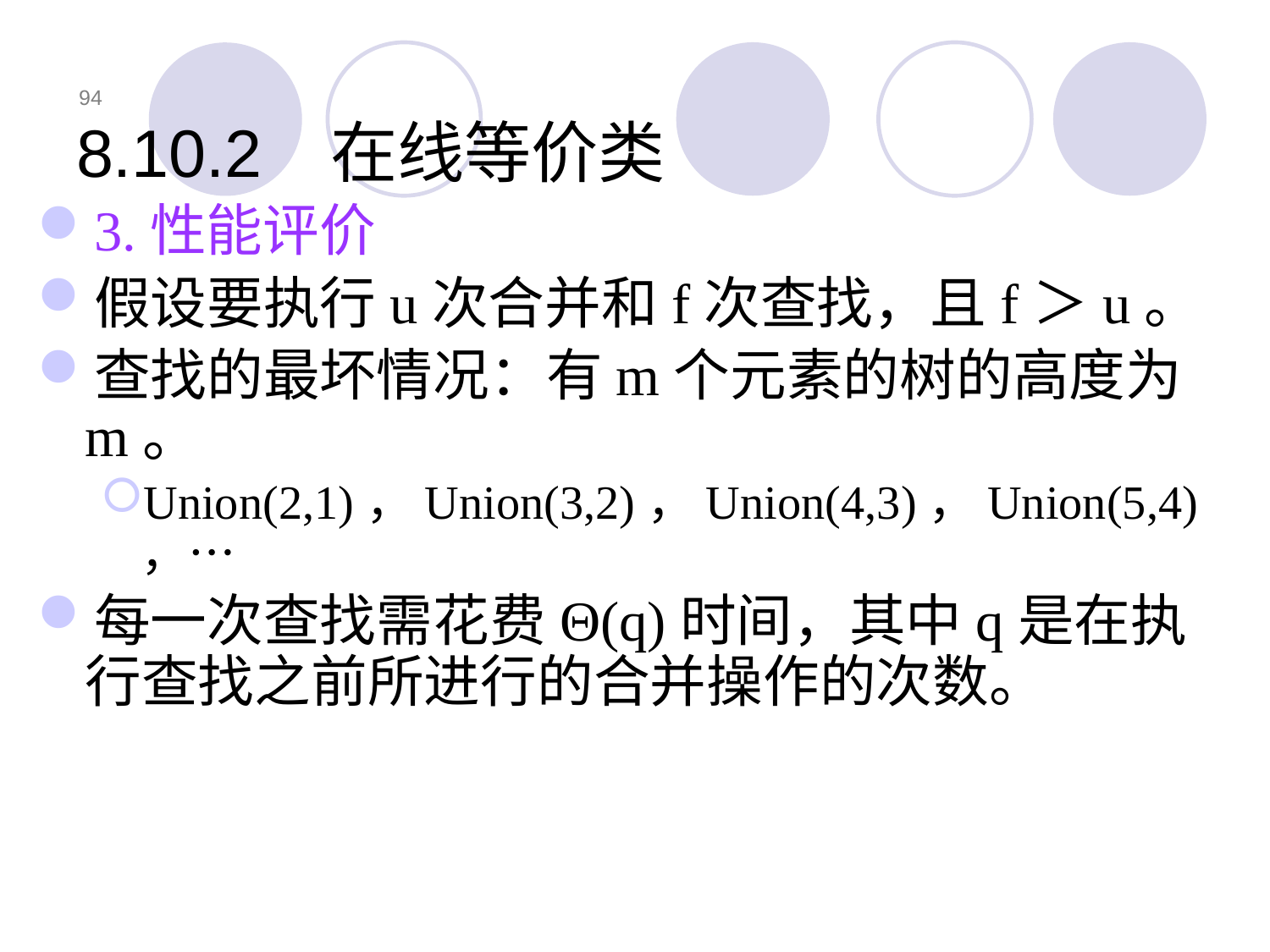

8.10.2	在线等价类
94

3.性能评价
假设要执行u次合并和f次查找，且f＞u。
查找的最坏情况：有m个元素的树的高度为m。
Union(2,1)，Union(3,2)，Union(4,3)，Union(5,4)，…
每一次查找需花费Θ(q)时间，其中q是在执行查找之前所进行的合并操作的次数。